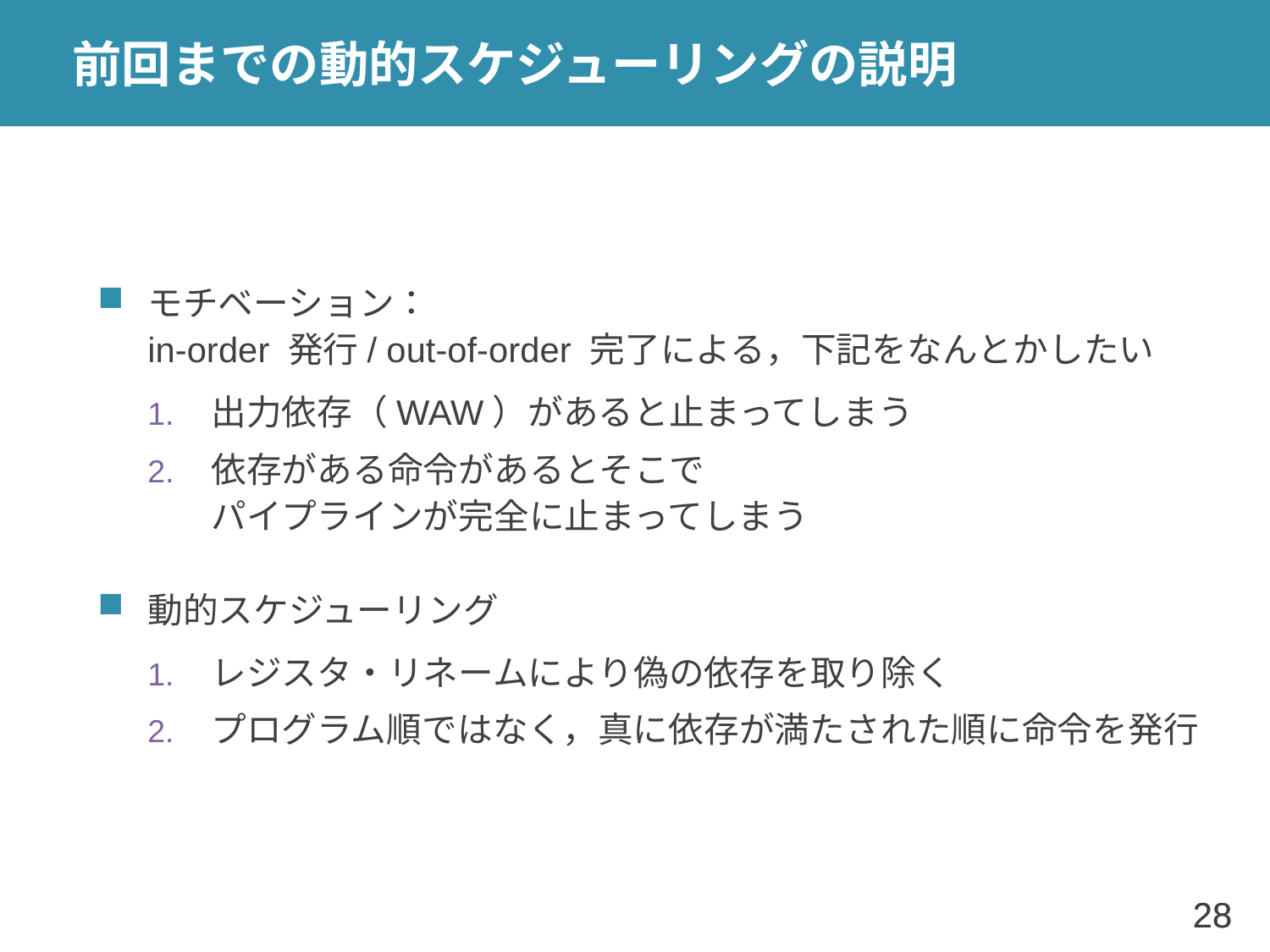

# 前回までの動的スケジューリングの説明
モチベーション：
in-order 発行/ out-of-order 完了による，下記をなんとかしたい
出力依存（WAW）があると止まってしまう
依存がある命令があるとそこで
パイプラインが完全に止まってしまう
動的スケジューリング
レジスタ・リネームにより偽の依存を取り除く
プログラム順ではなく，真に依存が満たされた順に命令を発行